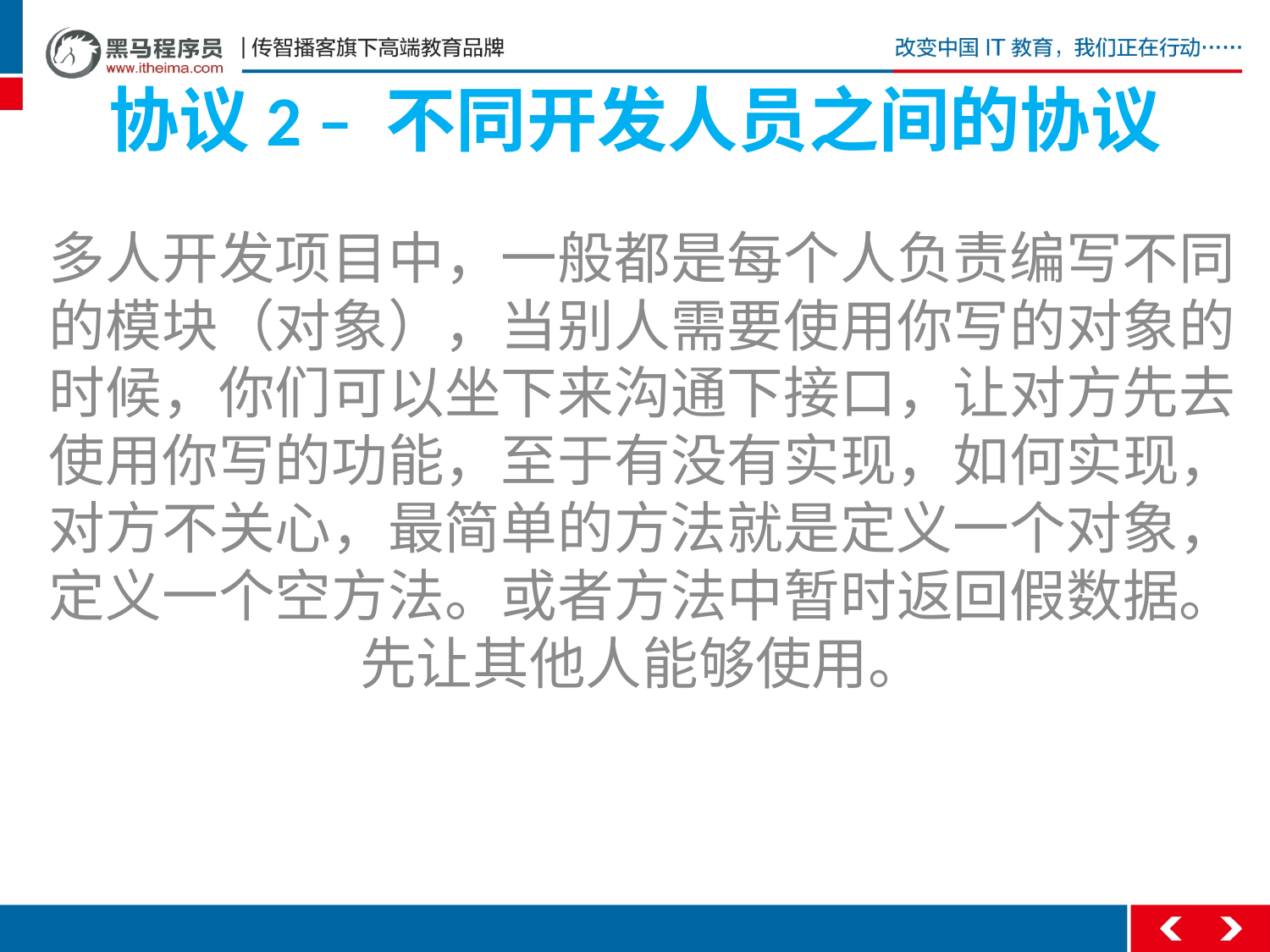

# 协议2 – 不同开发人员之间的协议
多人开发项目中，一般都是每个人负责编写不同的模块（对象），当别人需要使用你写的对象的时候，你们可以坐下来沟通下接口，让对方先去使用你写的功能，至于有没有实现，如何实现，对方不关心，最简单的方法就是定义一个对象，定义一个空方法。或者方法中暂时返回假数据。先让其他人能够使用。